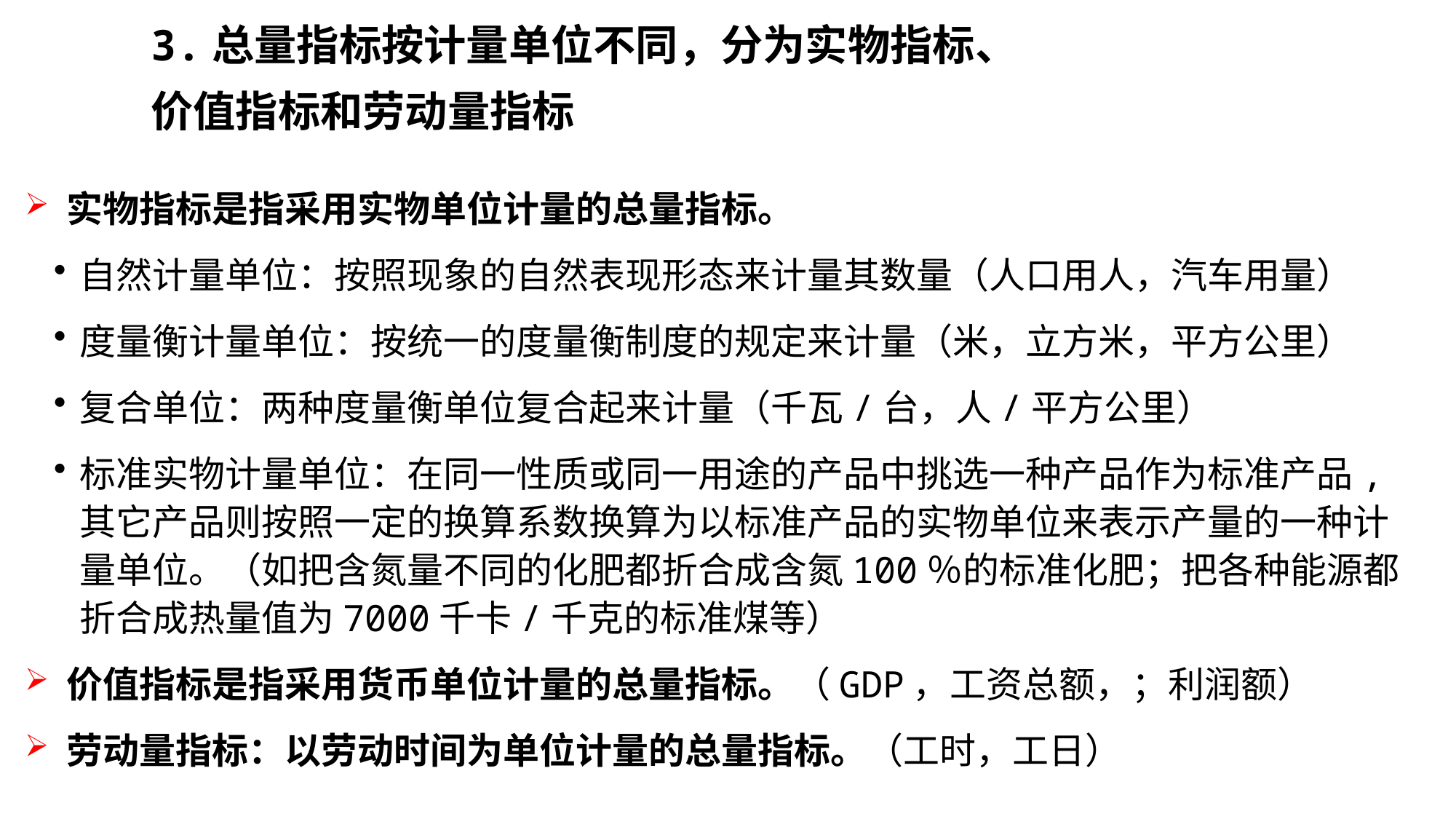

3.总量指标按计量单位不同，分为实物指标、价值指标和劳动量指标
 实物指标是指采用实物单位计量的总量指标。
自然计量单位：按照现象的自然表现形态来计量其数量（人口用人，汽车用量）
度量衡计量单位：按统一的度量衡制度的规定来计量（米，立方米，平方公里）
复合单位：两种度量衡单位复合起来计量（千瓦/台，人/平方公里）
标准实物计量单位：在同一性质或同一用途的产品中挑选一种产品作为标准产品,其它产品则按照一定的换算系数换算为以标准产品的实物单位来表示产量的一种计量单位。（如把含氮量不同的化肥都折合成含氮100％的标准化肥；把各种能源都折合成热量值为7000千卡/千克的标准煤等）
 价值指标是指采用货币单位计量的总量指标。（GDP，工资总额，；利润额）
 劳动量指标：以劳动时间为单位计量的总量指标。（工时，工日）